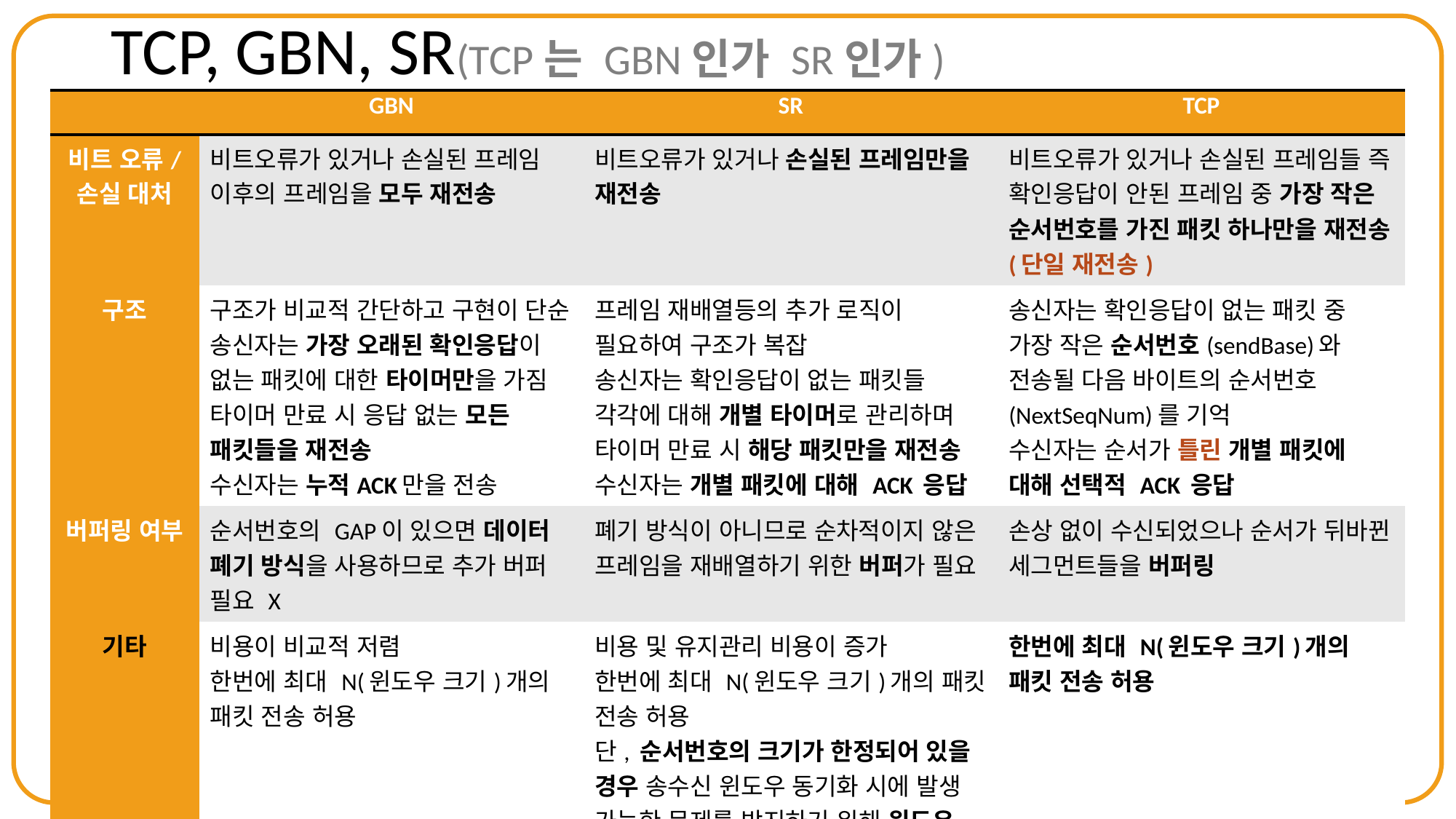

# TCP, GBN, SR(TCP는 GBN인가 SR인가)
|  | GBN | SR | TCP |
| --- | --- | --- | --- |
| 비트 오류/ 손실 대처 | 비트오류가 있거나 손실된 프레임 이후의 프레임을 모두 재전송 | 비트오류가 있거나 손실된 프레임만을 재전송 | 비트오류가 있거나 손실된 프레임들 즉 확인응답이 안된 프레임 중 가장 작은 순서번호를 가진 패킷 하나만을 재전송(단일 재전송) |
| 구조 | 구조가 비교적 간단하고 구현이 단순 송신자는 가장 오래된 확인응답이 없는 패킷에 대한 타이머만을 가짐 타이머 만료 시 응답 없는 모든 패킷들을 재전송 수신자는 누적ACK만을 전송 | 프레임 재배열등의 추가 로직이 필요하여 구조가 복잡 송신자는 확인응답이 없는 패킷들 각각에 대해 개별 타이머로 관리하며 타이머 만료 시 해당 패킷만을 재전송 수신자는 개별 패킷에 대해 ACK 응답 | 송신자는 확인응답이 없는 패킷 중 가장 작은 순서번호(sendBase)와 전송될 다음 바이트의 순서번호(NextSeqNum)를 기억 수신자는 순서가 틀린 개별 패킷에 대해 선택적 ACK 응답 |
| 버퍼링 여부 | 순서번호의 GAP이 있으면 데이터 폐기 방식을 사용하므로 추가 버퍼 필요 X | 폐기 방식이 아니므로 순차적이지 않은 프레임을 재배열하기 위한 버퍼가 필요 | 손상 없이 수신되었으나 순서가 뒤바뀐 세그먼트들을 버퍼링 |
| 기타 | 비용이 비교적 저렴 한번에 최대 N(윈도우 크기)개의 패킷 전송 허용 | 비용 및 유지관리 비용이 증가 한번에 최대 N(윈도우 크기)개의 패킷 전송 허용 단, 순서번호의 크기가 한정되어 있을 경우 송수신 윈도우 동기화 시에 발생 가능한 문제를 방지하기 위해 윈도우 크기는 SR 프로토콜의 순서번호 공간 크기의 절반 보다 작거나 같아야 한다 | 한번에 최대 N(윈도우 크기)개의 패킷 전송 허용 |